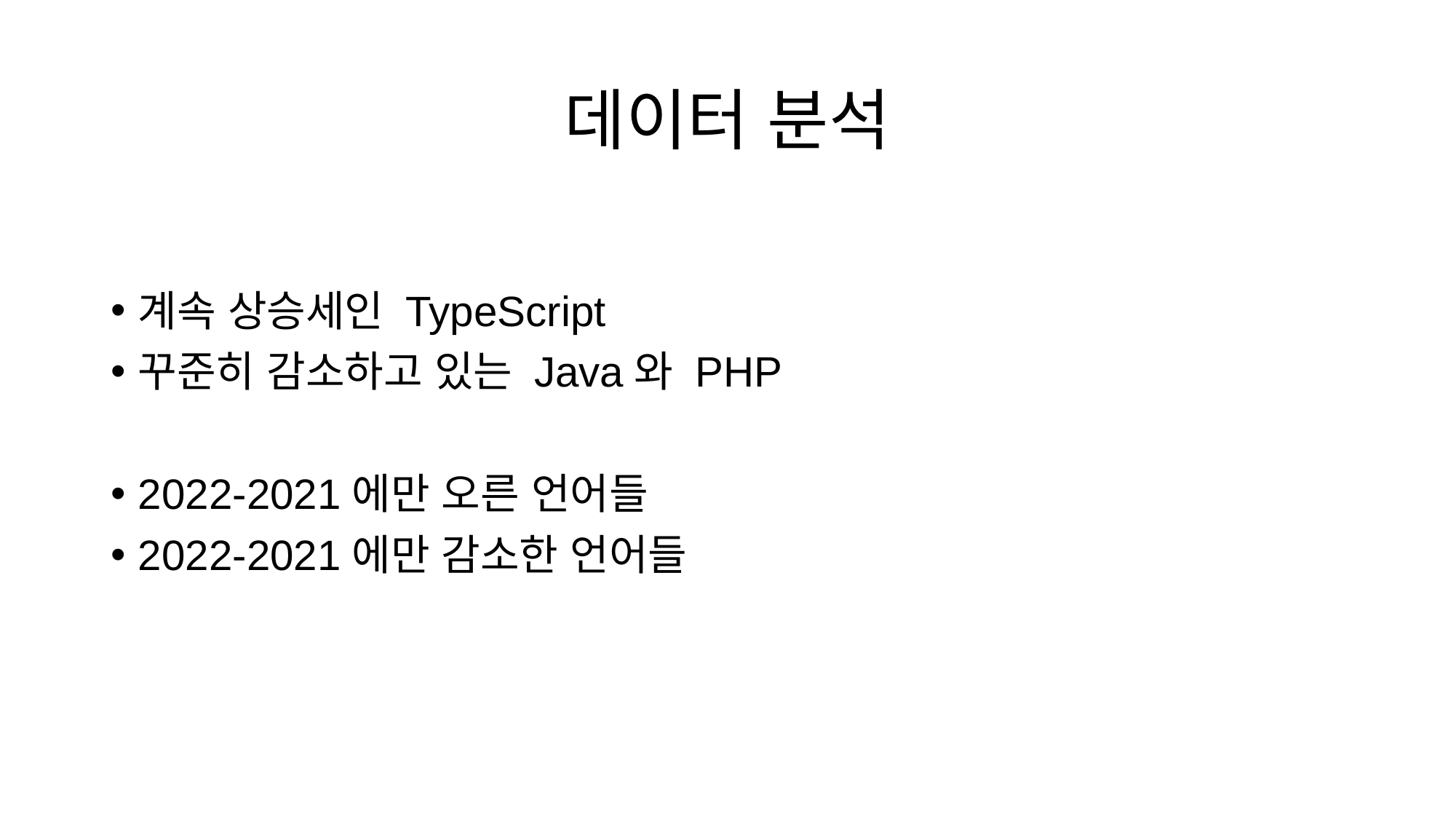

# 데이터 분석

계속 상승세인 TypeScript
꾸준히 감소하고 있는 Java와 PHP

2022-2021에만 오른 언어들
2022-2021에만 감소한 언어들